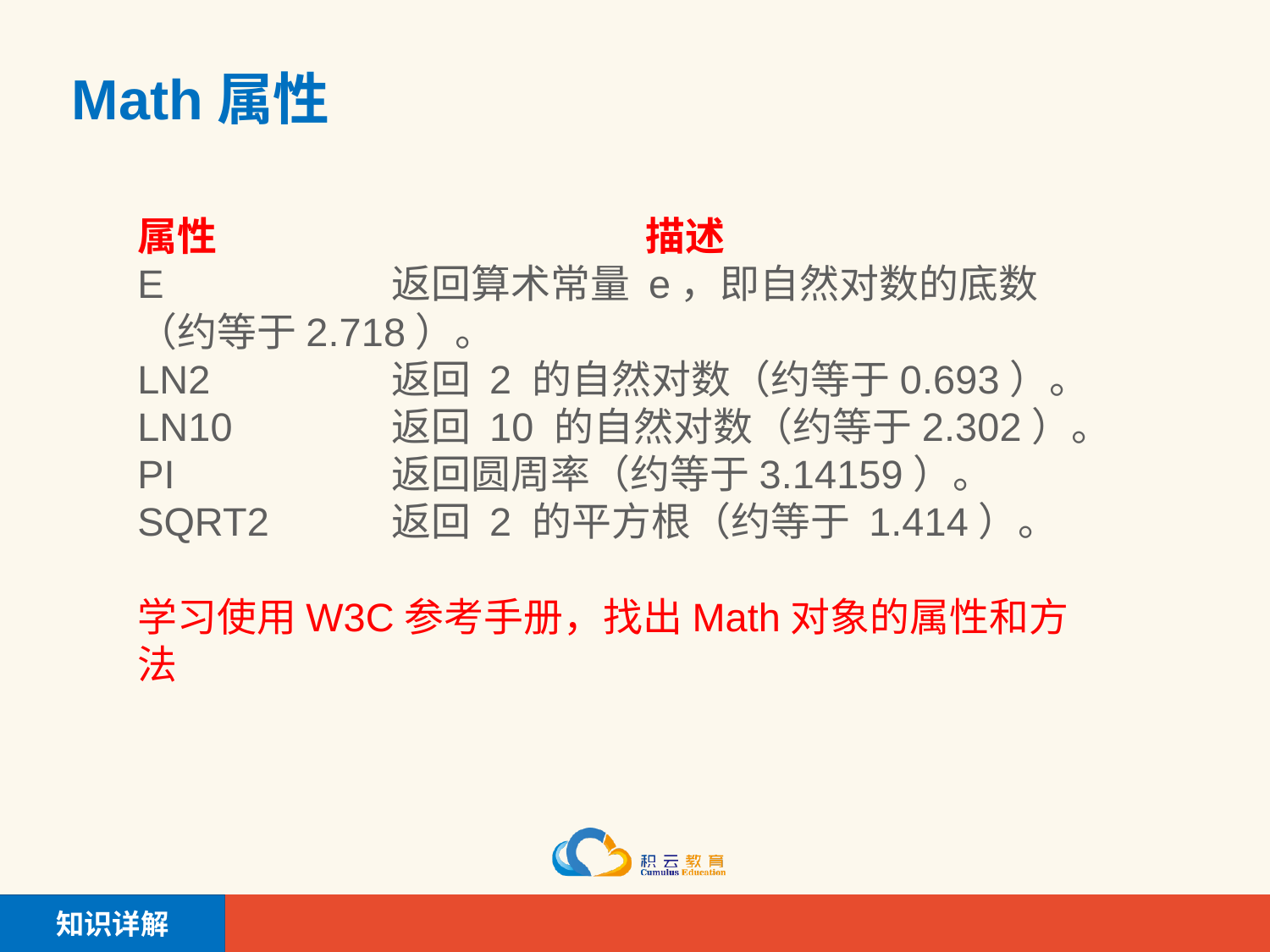

# Math属性
属性	   			描述
E		返回算术常量 e，即自然对数的底数（约等于2.718）。
LN2		返回 2 的自然对数（约等于0.693）。
LN10		返回 10 的自然对数（约等于2.302）。
PI		返回圆周率（约等于3.14159）。
SQRT2  	返回 2 的平方根（约等于 1.414）。

学习使用W3C参考手册，找出Math对象的属性和方法